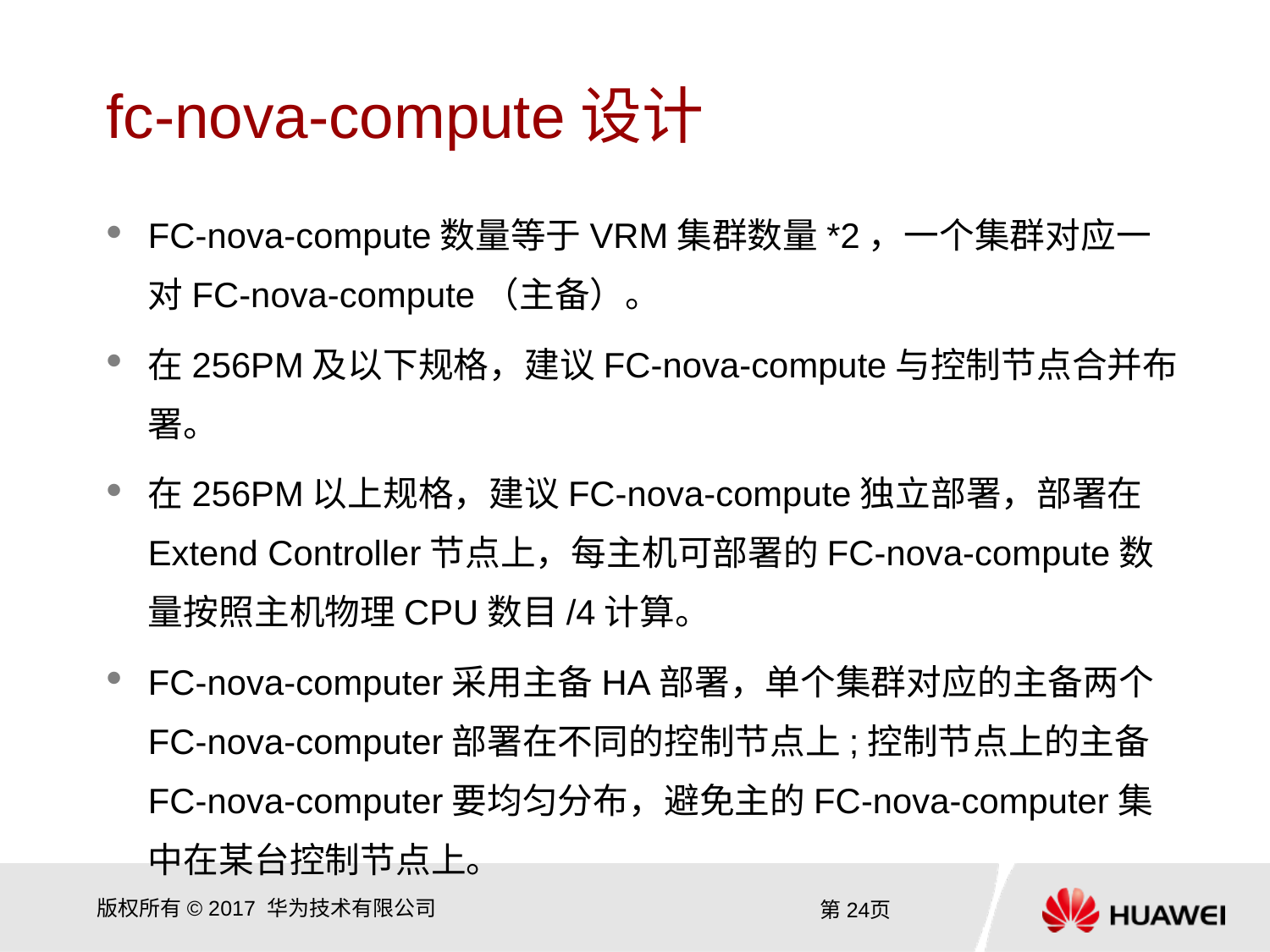

# fc-nova-compute设计
FC-nova-compute数量等于VRM集群数量*2，一个集群对应一对FC-nova-compute（主备）。
在256PM及以下规格，建议FC-nova-compute与控制节点合并布署。
在256PM以上规格，建议FC-nova-compute独立部署，部署在Extend Controller节点上，每主机可部署的FC-nova-compute数量按照主机物理CPU数目/4计算。
FC-nova-computer采用主备HA部署，单个集群对应的主备两个FC-nova-computer部署在不同的控制节点上;控制节点上的主备FC-nova-computer要均匀分布，避免主的FC-nova-computer集中在某台控制节点上。